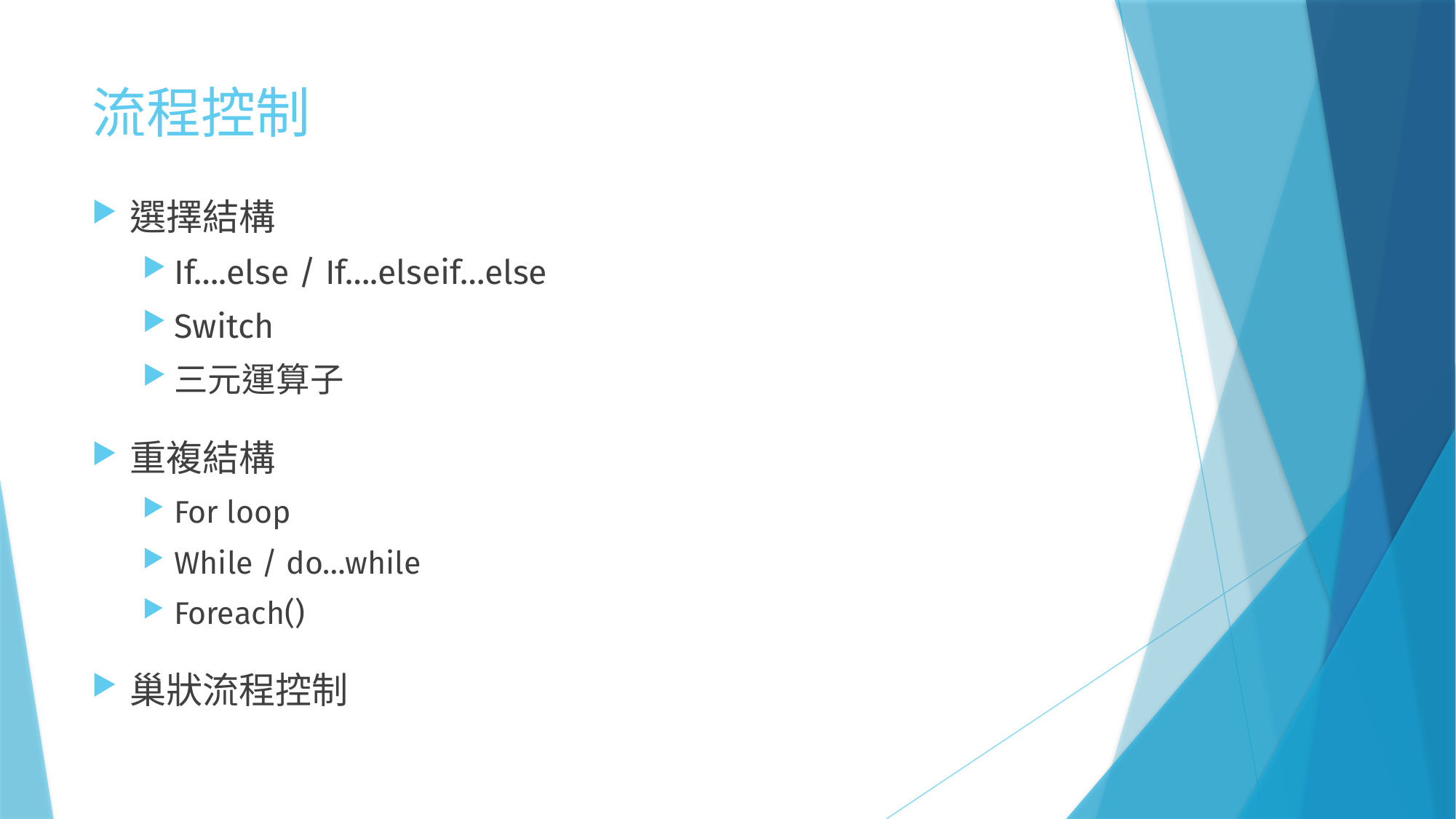

# 流程控制
選擇結構
If….else / If….elseif…else
Switch
三元運算子
重複結構
For loop
While / do…while
Foreach()
巢狀流程控制